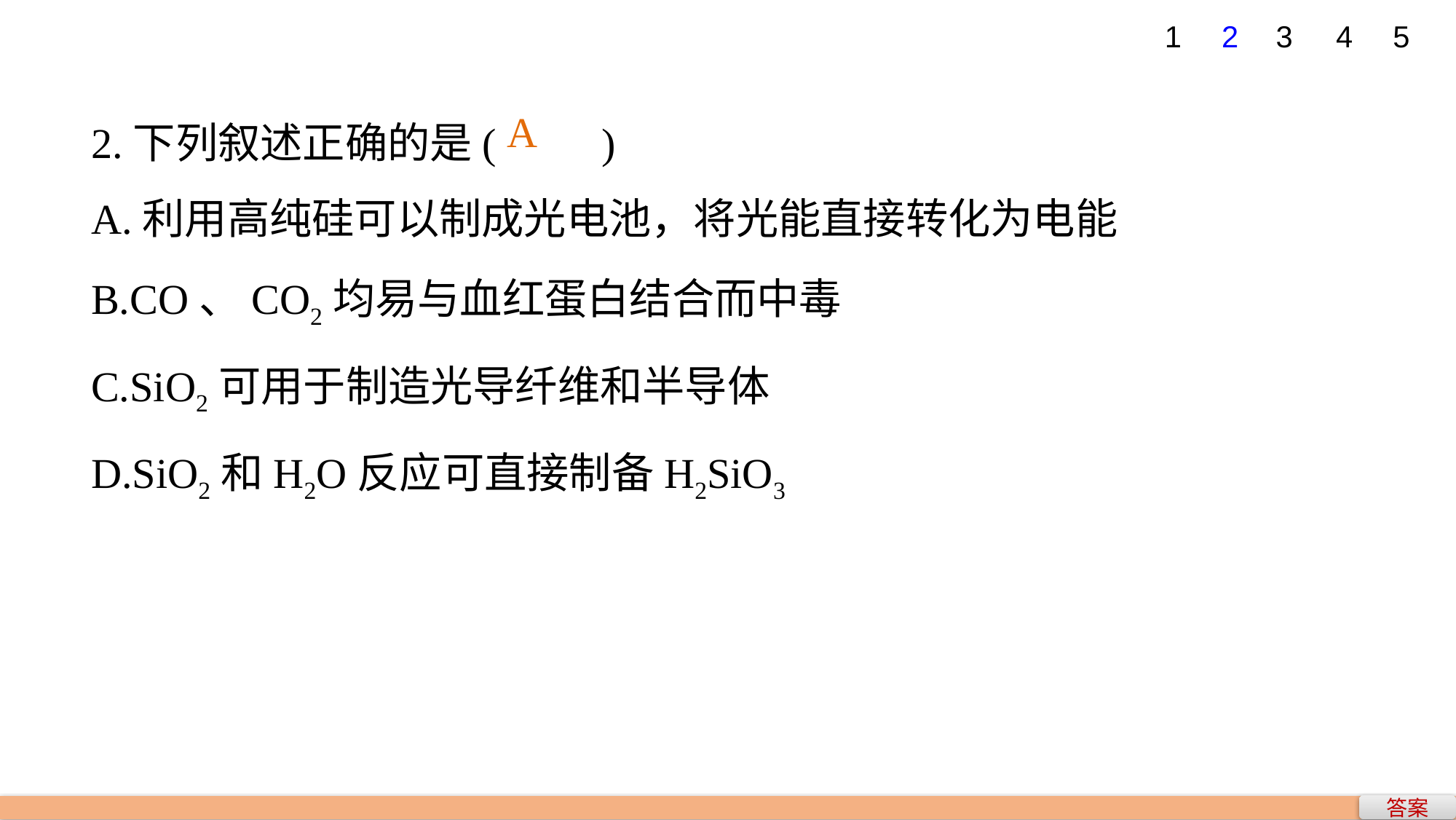

1
2
3
4
5
2.下列叙述正确的是(　　)
A.利用高纯硅可以制成光电池，将光能直接转化为电能
B.CO、CO2均易与血红蛋白结合而中毒
C.SiO2可用于制造光导纤维和半导体
D.SiO2和H2O反应可直接制备H2SiO3
A
答案